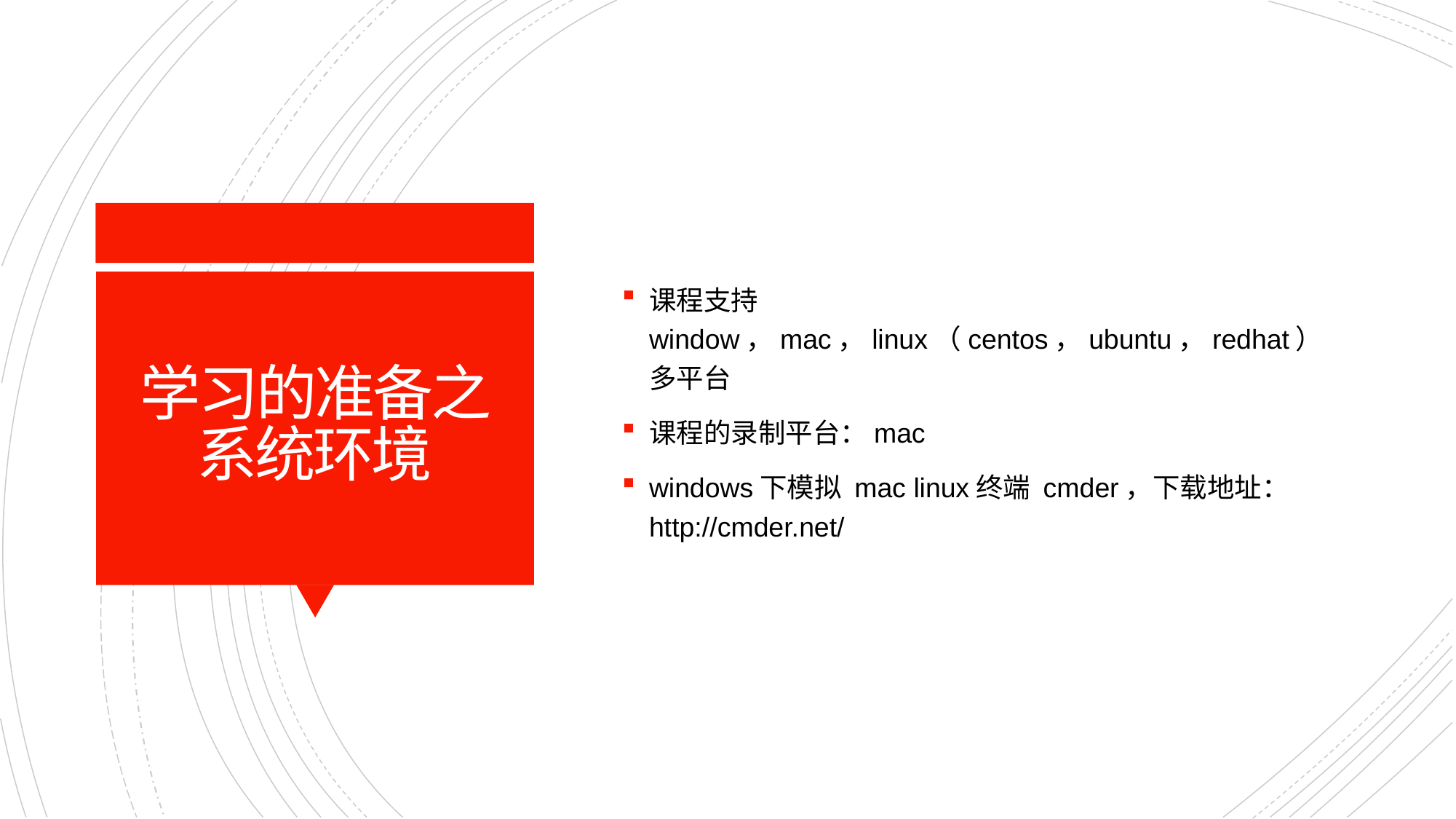

课程支持 window，mac，linux（centos，ubuntu，redhat）多平台
课程的录制平台：mac
windows下模拟 mac linux终端 cmder，下载地址：http://cmder.net/
# 学习的准备之系统环境